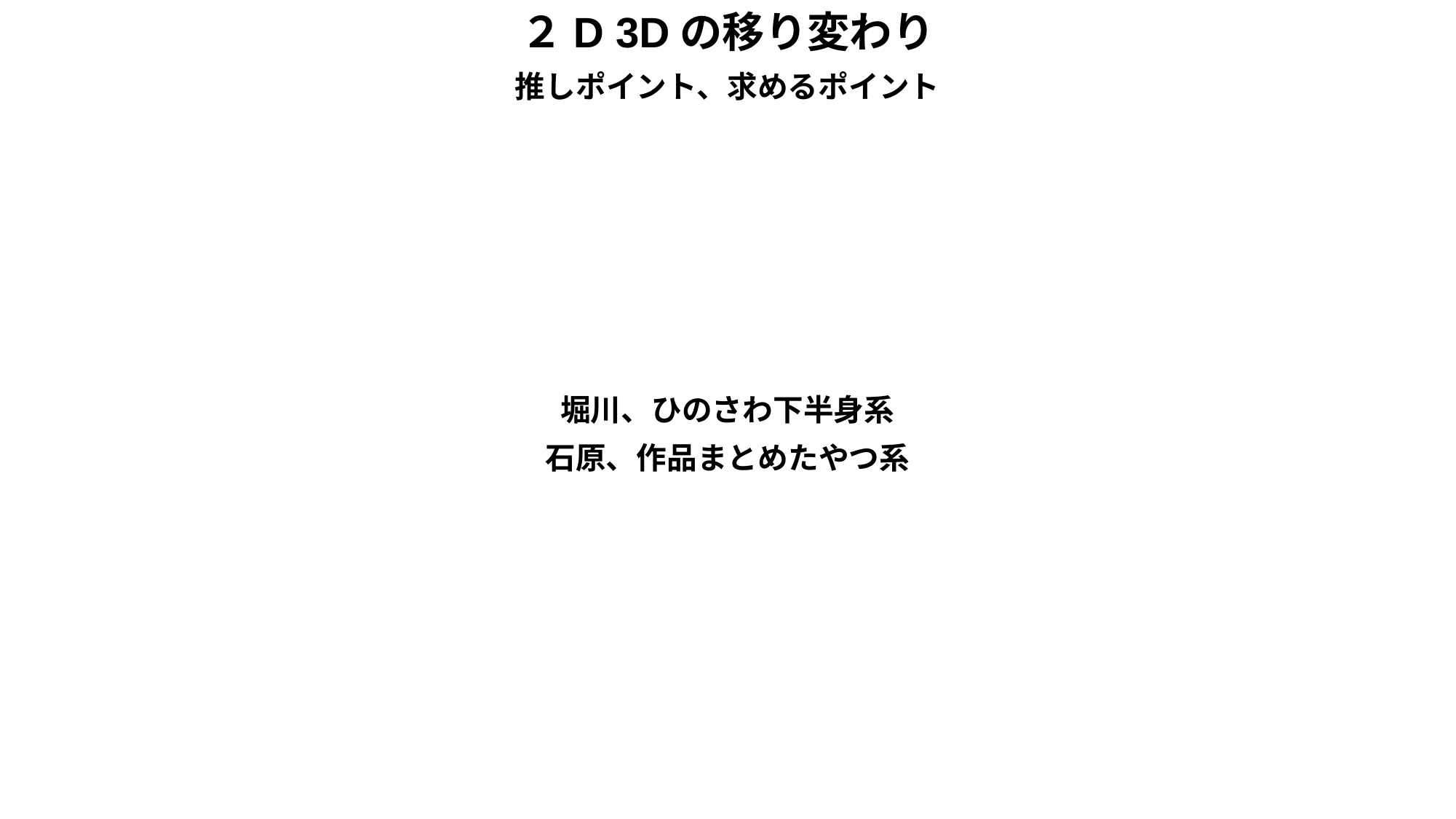

２D 3Dの移り変わり
推しポイント、求めるポイント
堀川、ひのさわ下半身系
石原、作品まとめたやつ系